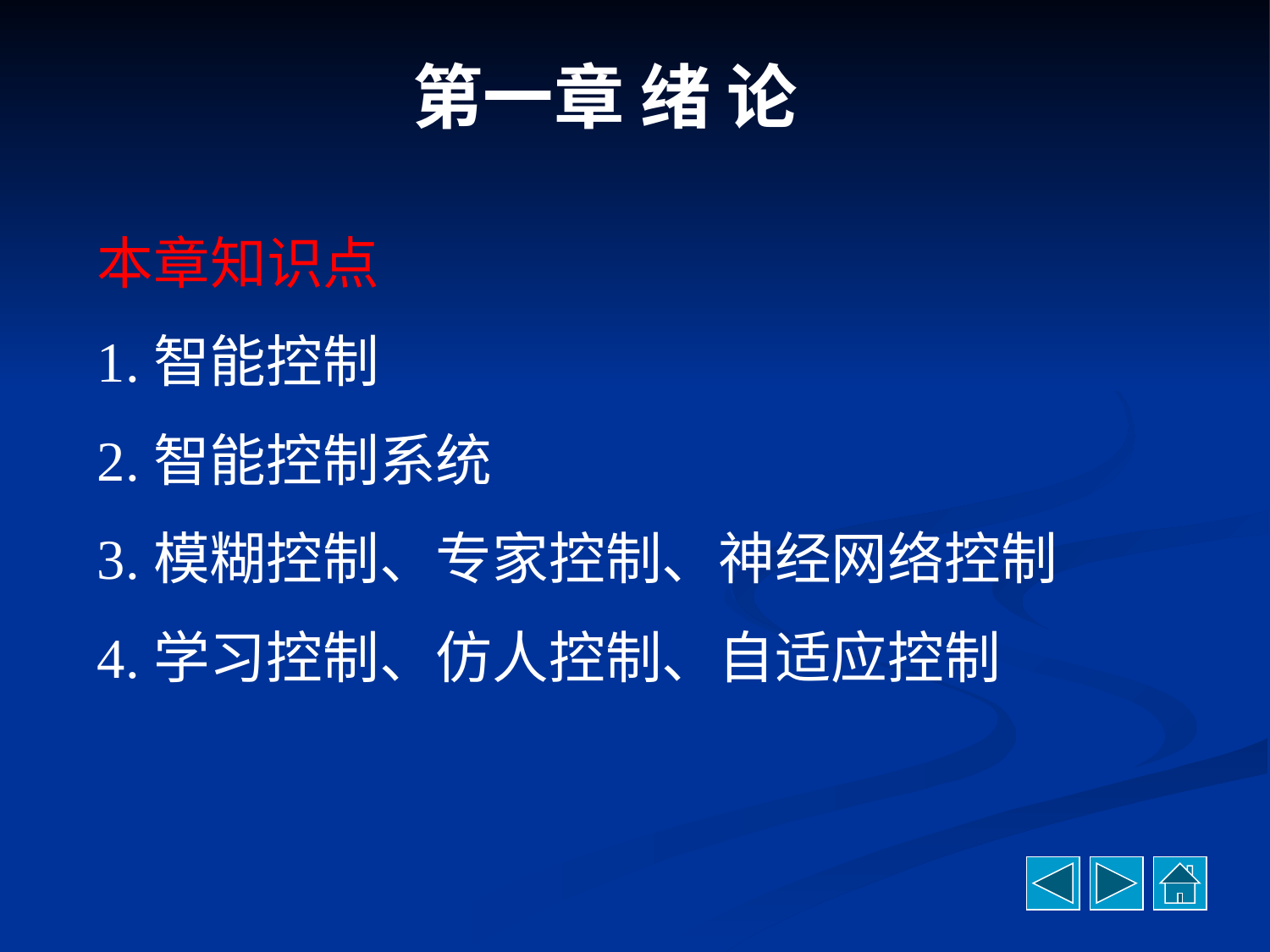

第一章 绪 论

本章知识点

1.智能控制

2.智能控制系统

3.模糊控制、专家控制、神经网络控制

4.学习控制、仿人控制、自适应控制